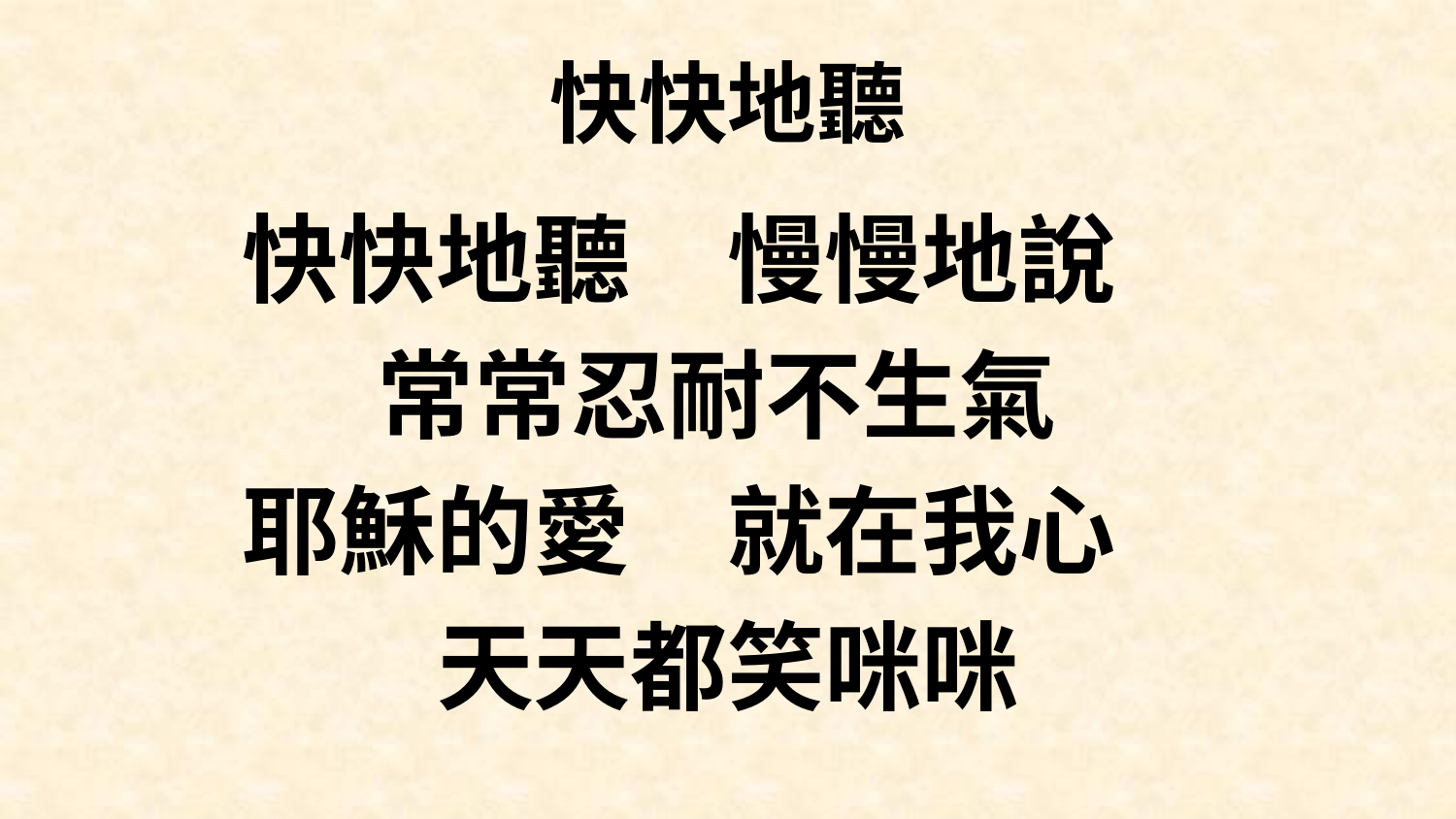

# 快快地聽
快快地聽　慢慢地說
常常忍耐不生氣
耶穌的愛　就在我心
天天都笑咪咪